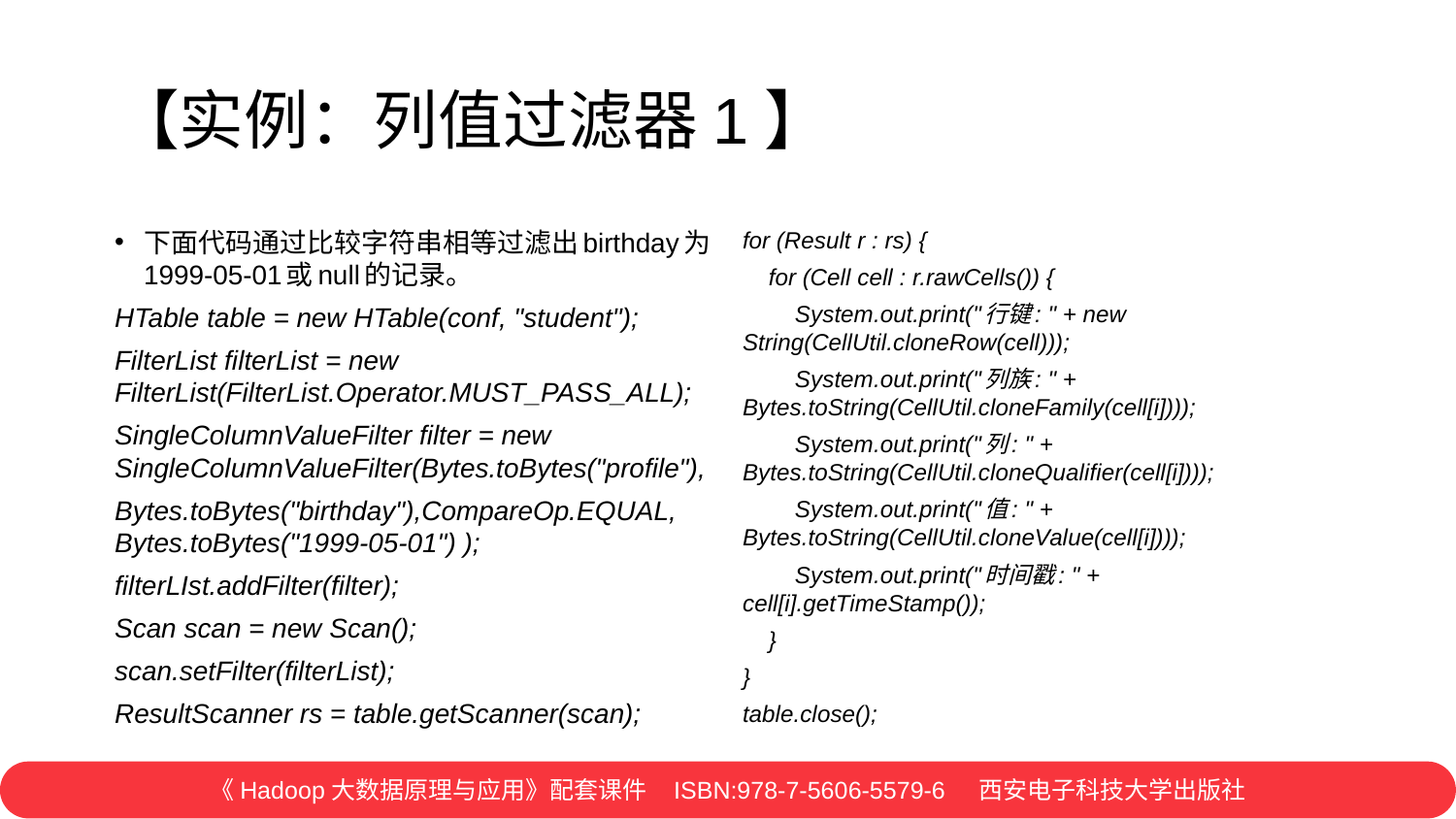

# 【实例：列值过滤器1】
下面代码通过比较字符串相等过滤出birthday为1999-05-01或null的记录。
HTable table = new HTable(conf, "student");
FilterList filterList = new FilterList(FilterList.Operator.MUST_PASS_ALL);
SingleColumnValueFilter filter = new SingleColumnValueFilter(Bytes.toBytes("profile"),
Bytes.toBytes("birthday"),CompareOp.EQUAL, Bytes.toBytes("1999-05-01") );
filterLIst.addFilter(filter);
Scan scan = new Scan();
scan.setFilter(filterList);
ResultScanner rs = table.getScanner(scan);
for (Result r : rs) {
    for (Cell cell : r.rawCells()) {
        System.out.print("行键: " + new String(CellUtil.cloneRow(cell)));
        System.out.print("列族: " + Bytes.toString(CellUtil.cloneFamily(cell[i])));
        System.out.print("列: " + Bytes.toString(CellUtil.cloneQualifier(cell[i])));
        System.out.print("值: " + Bytes.toString(CellUtil.cloneValue(cell[i])));
        System.out.print("时间戳: " + cell[i].getTimeStamp());
    }
}
table.close();